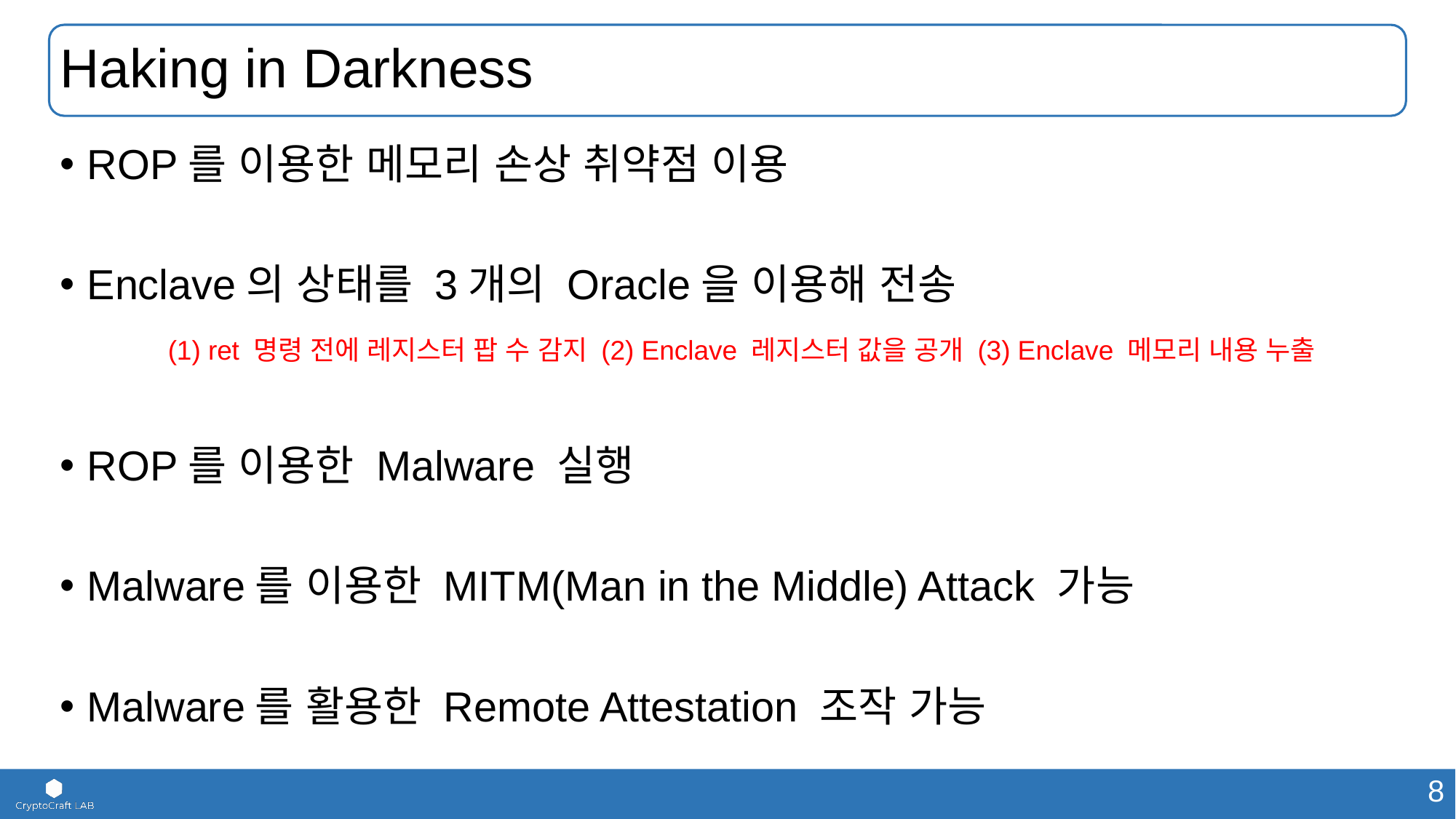

# Haking in Darkness
ROP를 이용한 메모리 손상 취약점 이용

Enclave의 상태를 3개의 Oracle을 이용해 전송
	(1) ret 명령 전에 레지스터 팝 수 감지 (2) Enclave 레지스터 값을 공개 (3) Enclave 메모리 내용 누출

ROP를 이용한 Malware 실행

Malware를 이용한 MITM(Man in the Middle) Attack 가능

Malware를 활용한 Remote Attestation 조작 가능